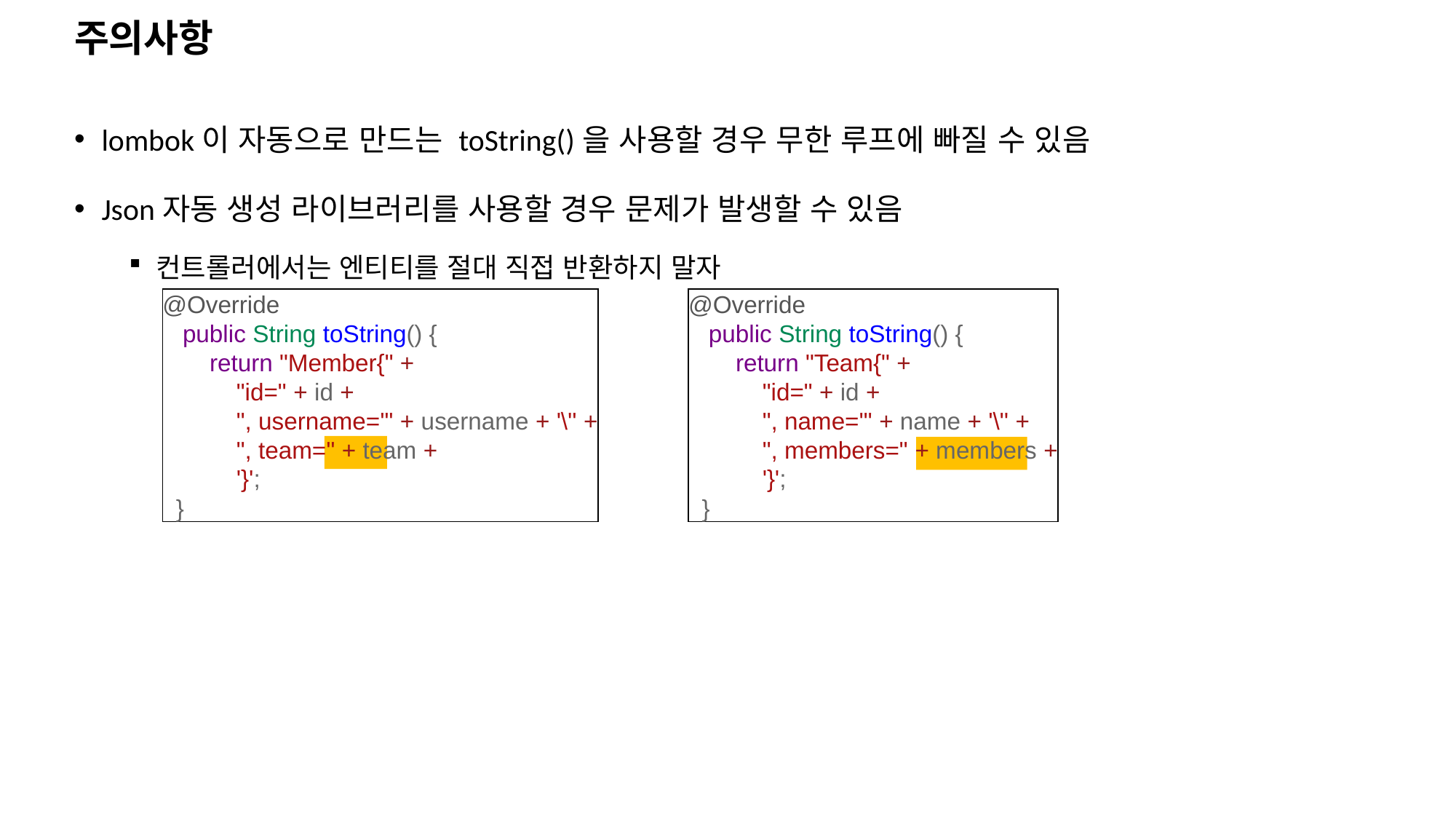

# 주의사항
lombok이 자동으로 만드는 toString()을 사용할 경우 무한 루프에 빠질 수 있음
Json자동 생성 라이브러리를 사용할 경우 문제가 발생할 수 있음
컨트롤러에서는 엔티티를 절대 직접 반환하지 말자
@Override
   public String toString() {
       return "Member{" +
           "id=" + id +
           ", username='" + username + '\'' +
           ", team=" + team +
           '}';
  }
@Override
   public String toString() {
       return "Team{" +
           "id=" + id +
           ", name='" + name + '\'' +
           ", members=" + members +
           '}';
  }